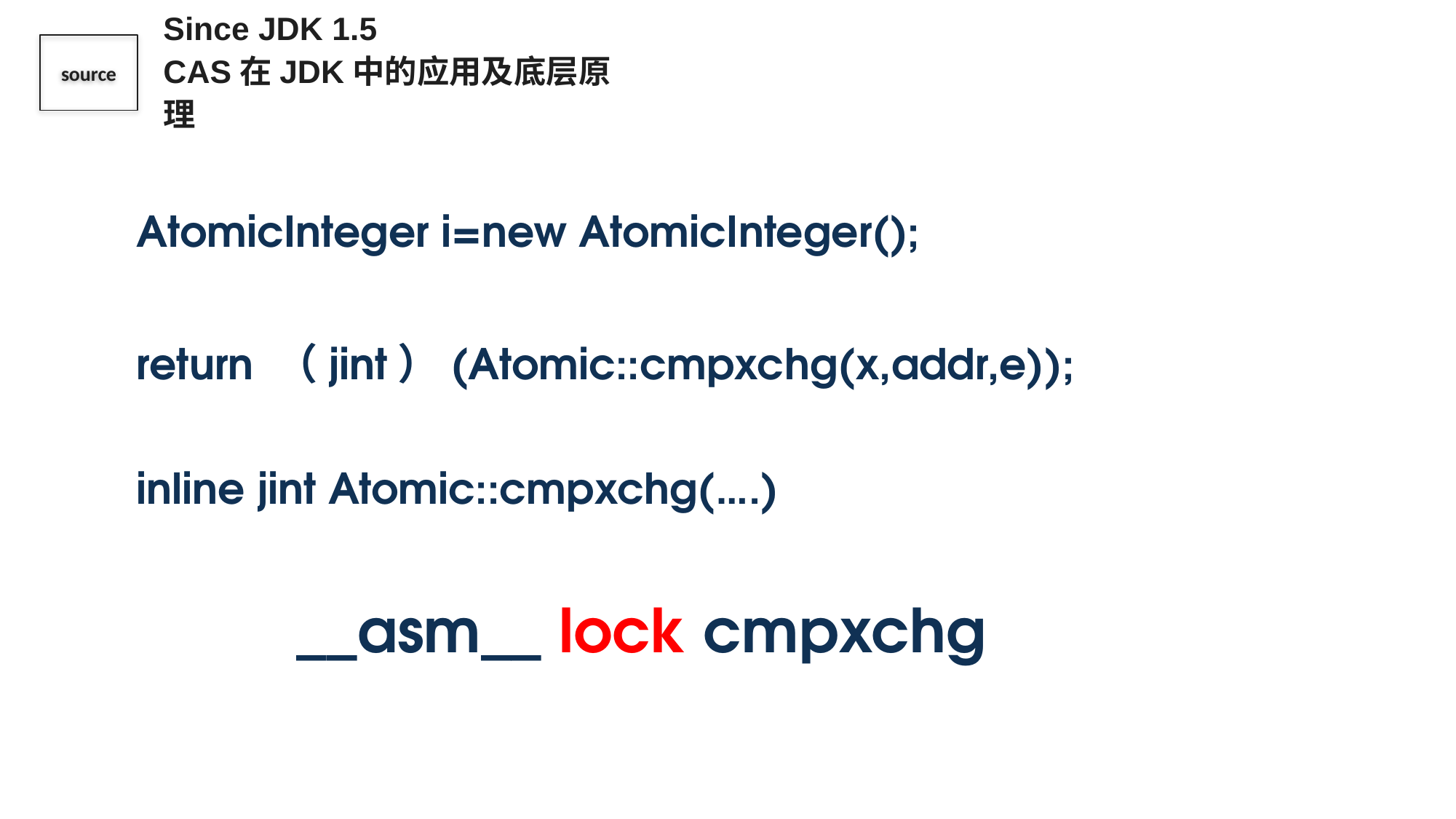

Since JDK 1.5
CAS在JDK中的应用及底层原理
source
AtomicInteger i=new AtomicInteger();
return （jint）(Atomic::cmpxchg(x,addr,e));
inline jint Atomic::cmpxchg(….)
__asm__ lock cmpxchg